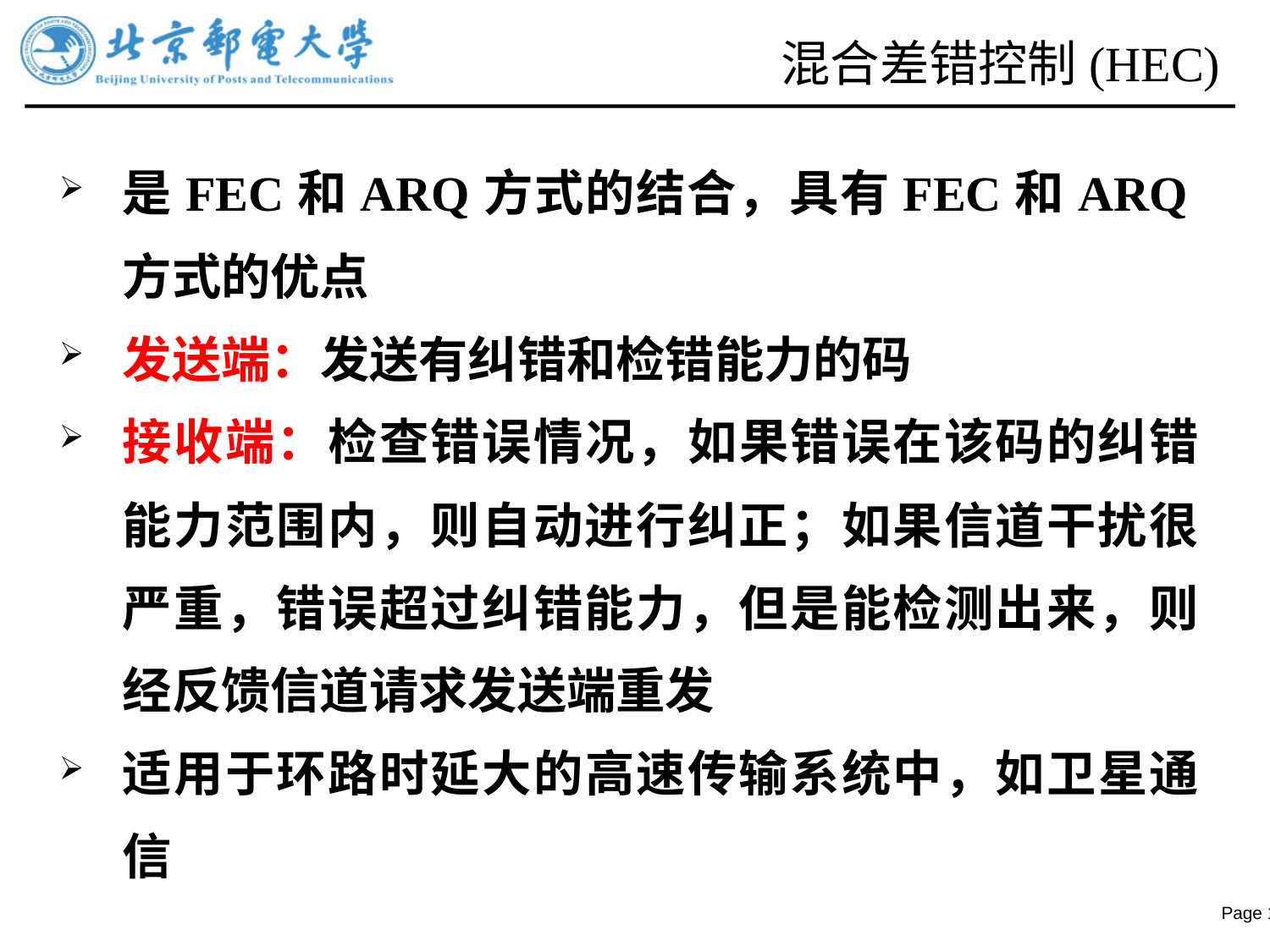

# 混合差错控制(HEC)
是FEC和ARQ方式的结合，具有FEC和ARQ方式的优点
发送端：发送有纠错和检错能力的码
接收端：检查错误情况，如果错误在该码的纠错能力范围内，则自动进行纠正；如果信道干扰很严重，错误超过纠错能力，但是能检测出来，则经反馈信道请求发送端重发
适用于环路时延大的高速传输系统中，如卫星通信